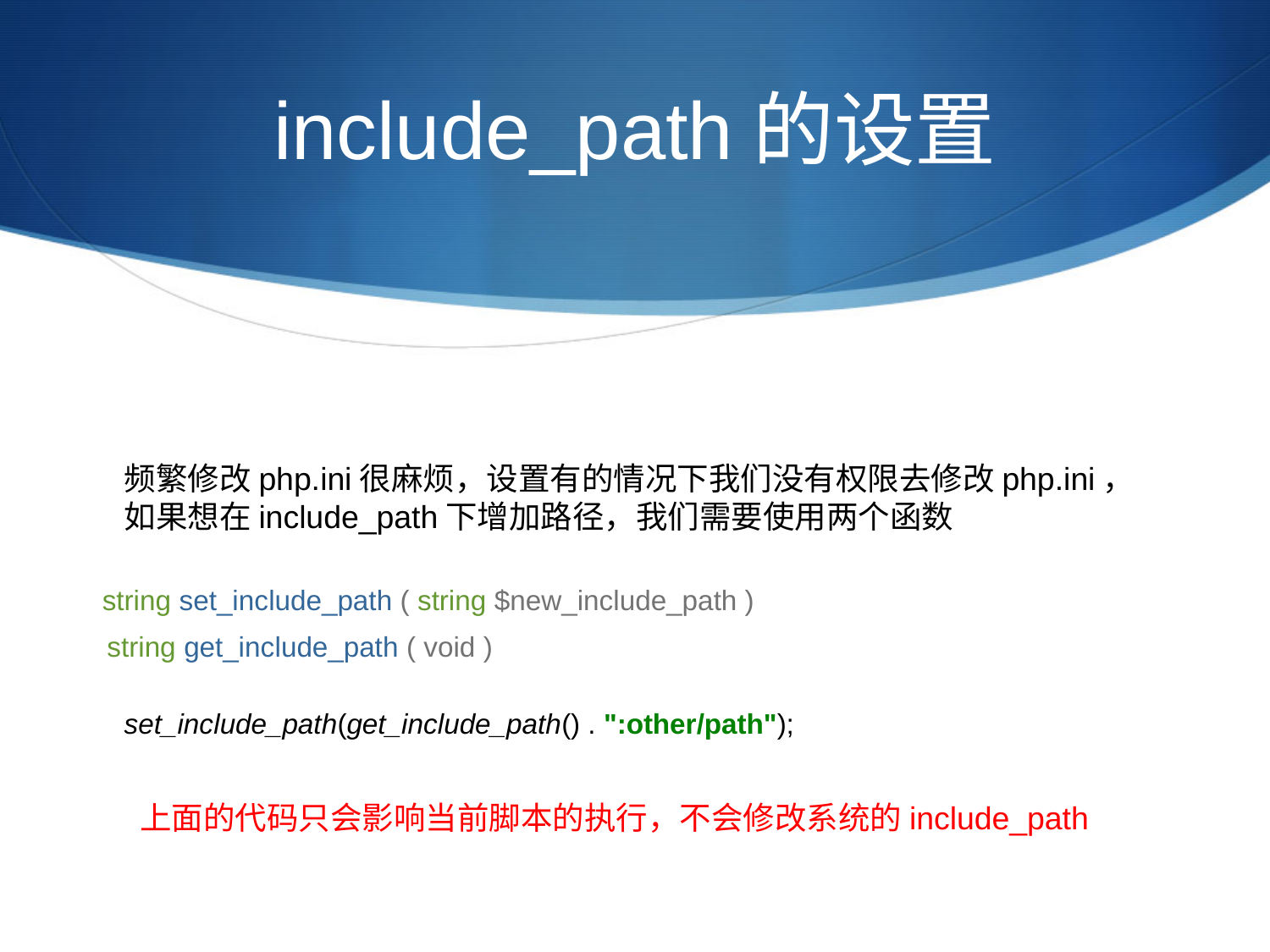

# include_path的设置
频繁修改php.ini很麻烦，设置有的情况下我们没有权限去修改php.ini，如果想在include_path下增加路径，我们需要使用两个函数

 string set_include_path ( string $new_include_path )
string get_include_path ( void )
set_include_path(get_include_path() . ":other/path");
上面的代码只会影响当前脚本的执行，不会修改系统的include_path